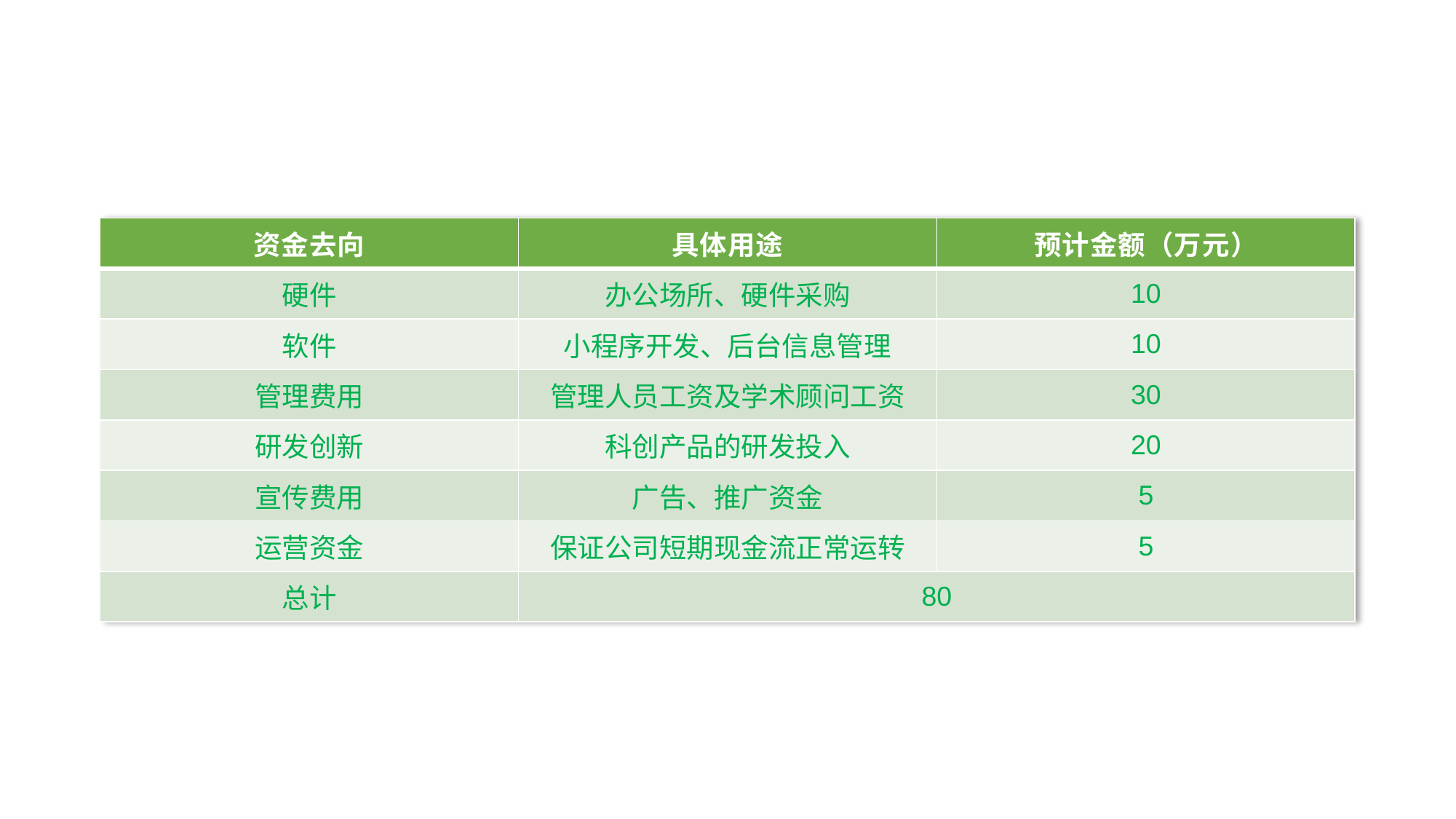

#
| 资金去向 | 具体用途 | 预计金额（万元） |
| --- | --- | --- |
| 硬件 | 办公场所、硬件采购 | 10 |
| 软件 | 小程序开发、后台信息管理 | 10 |
| 管理费用 | 管理人员工资及学术顾问工资 | 30 |
| 研发创新 | 科创产品的研发投入 | 20 |
| 宣传费用 | 广告、推广资金 | 5 |
| 运营资金 | 保证公司短期现金流正常运转 | 5 |
| 总计 | 80 |  |